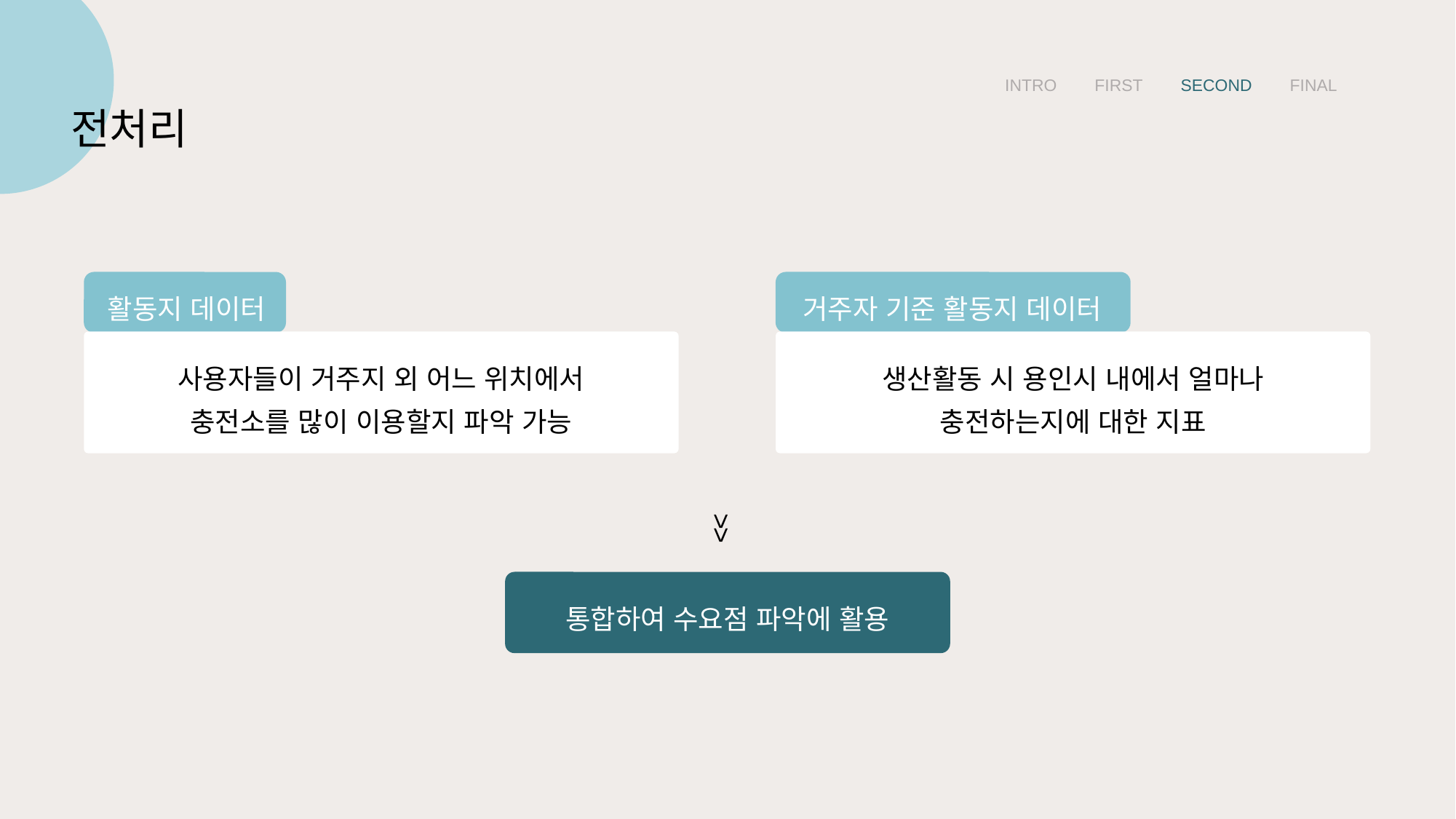

INTRO        FIRST        SECOND        FINAL
전처리

활동지 데이터

거주자 기준 활동지 데이터

사용자들이 거주지 외 어느 위치에서 충전소를 많이 이용할지 파악 가능
생산활동 시 용인시 내에서 얼마나 충전하는지에 대한 지표
>>

통합하여 수요점 파악에 활용